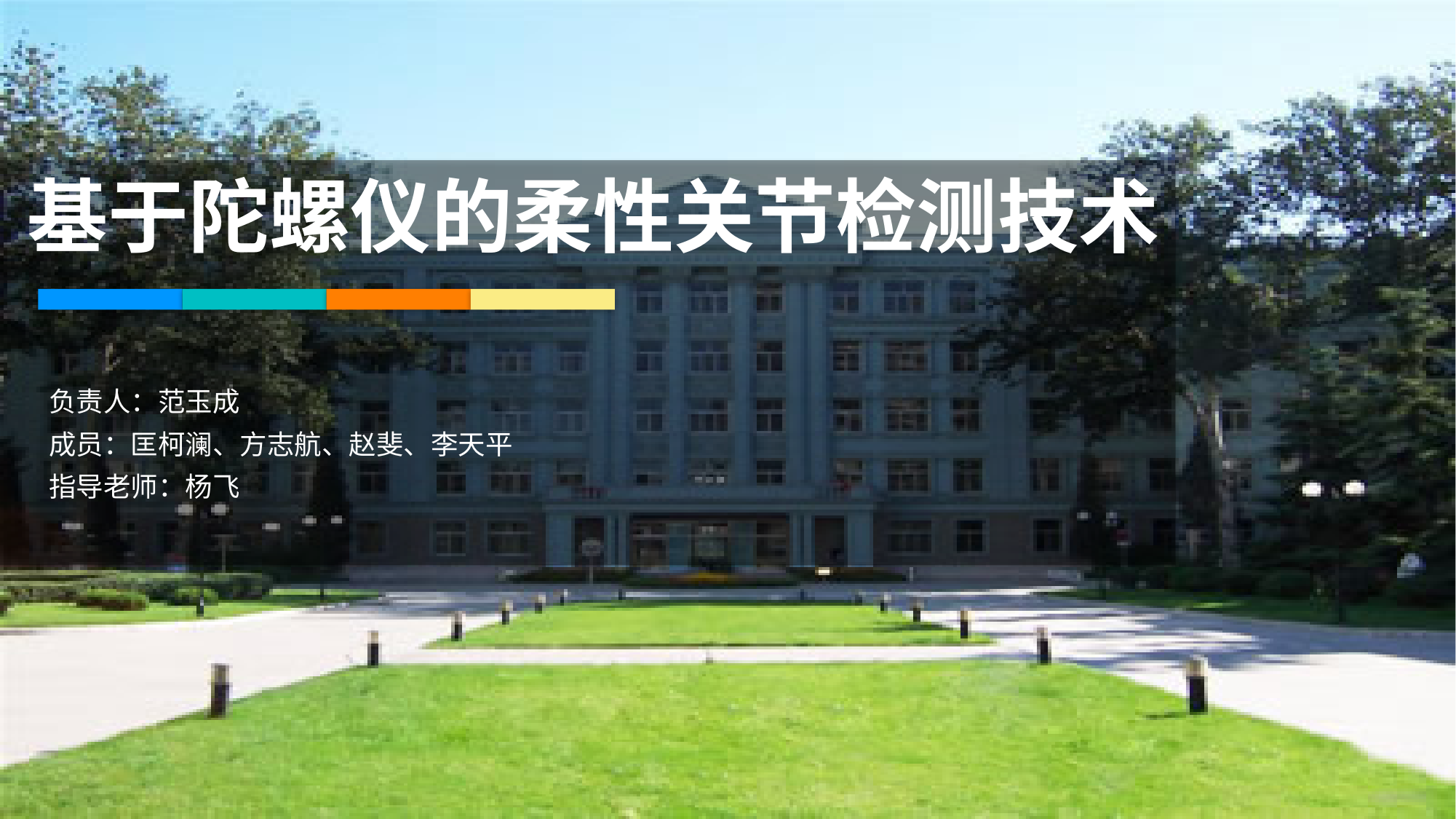

基于陀螺仪的柔性关节检测技术

负责人：范玉成
成员：匡柯澜、方志航、赵斐、李天平
指导老师：杨飞